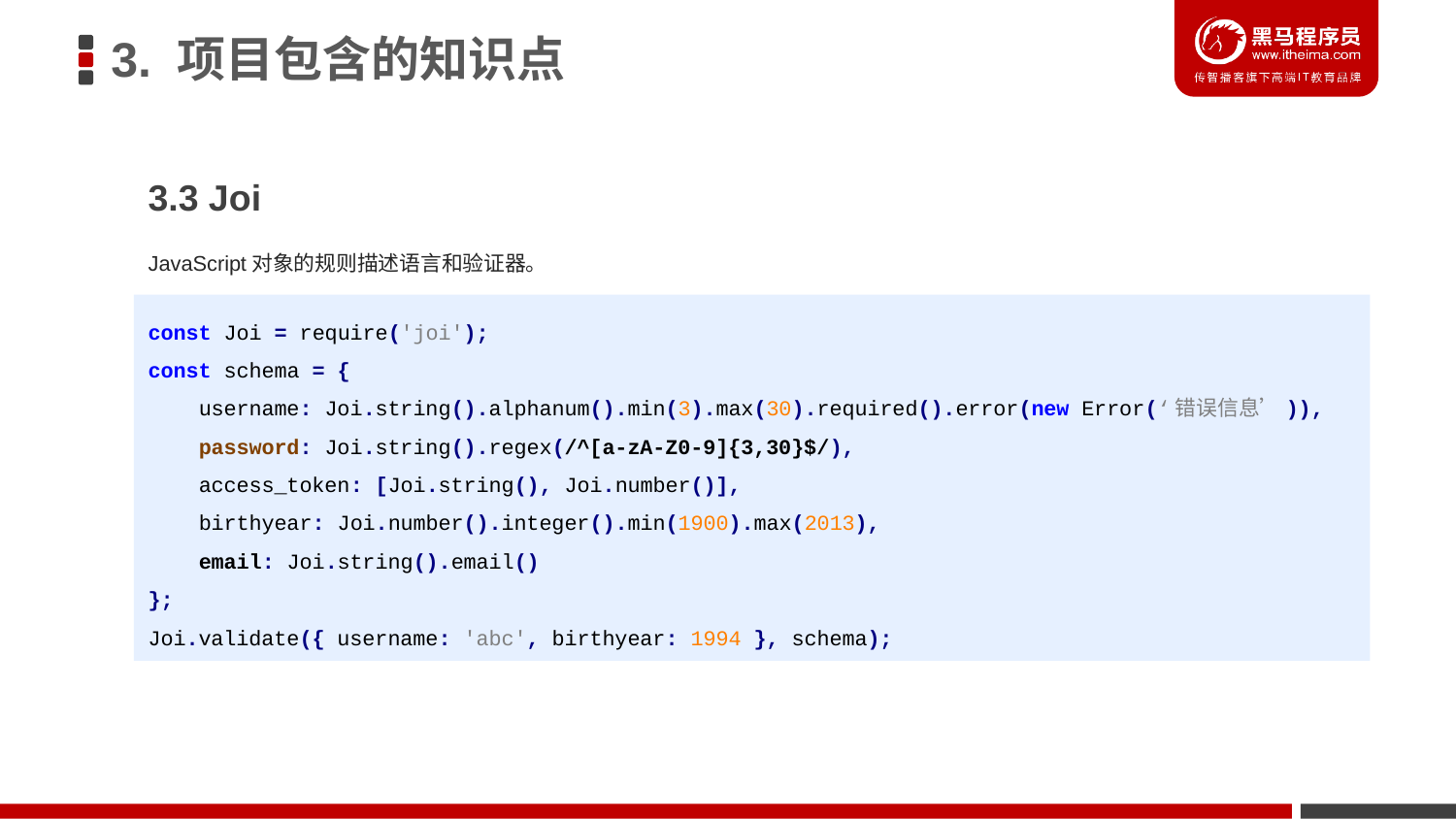

3. 项目包含的知识点
3.3 Joi
JavaScript对象的规则描述语言和验证器。
const Joi = require('joi');
const schema = {
    username: Joi.string().alphanum().min(3).max(30).required().error(new Error(‘错误信息’)),
    password: Joi.string().regex(/^[a-zA-Z0-9]{3,30}$/),
    access_token: [Joi.string(), Joi.number()],
    birthyear: Joi.number().integer().min(1900).max(2013),
    email: Joi.string().email()
};
Joi.validate({ username: 'abc', birthyear: 1994 }, schema);